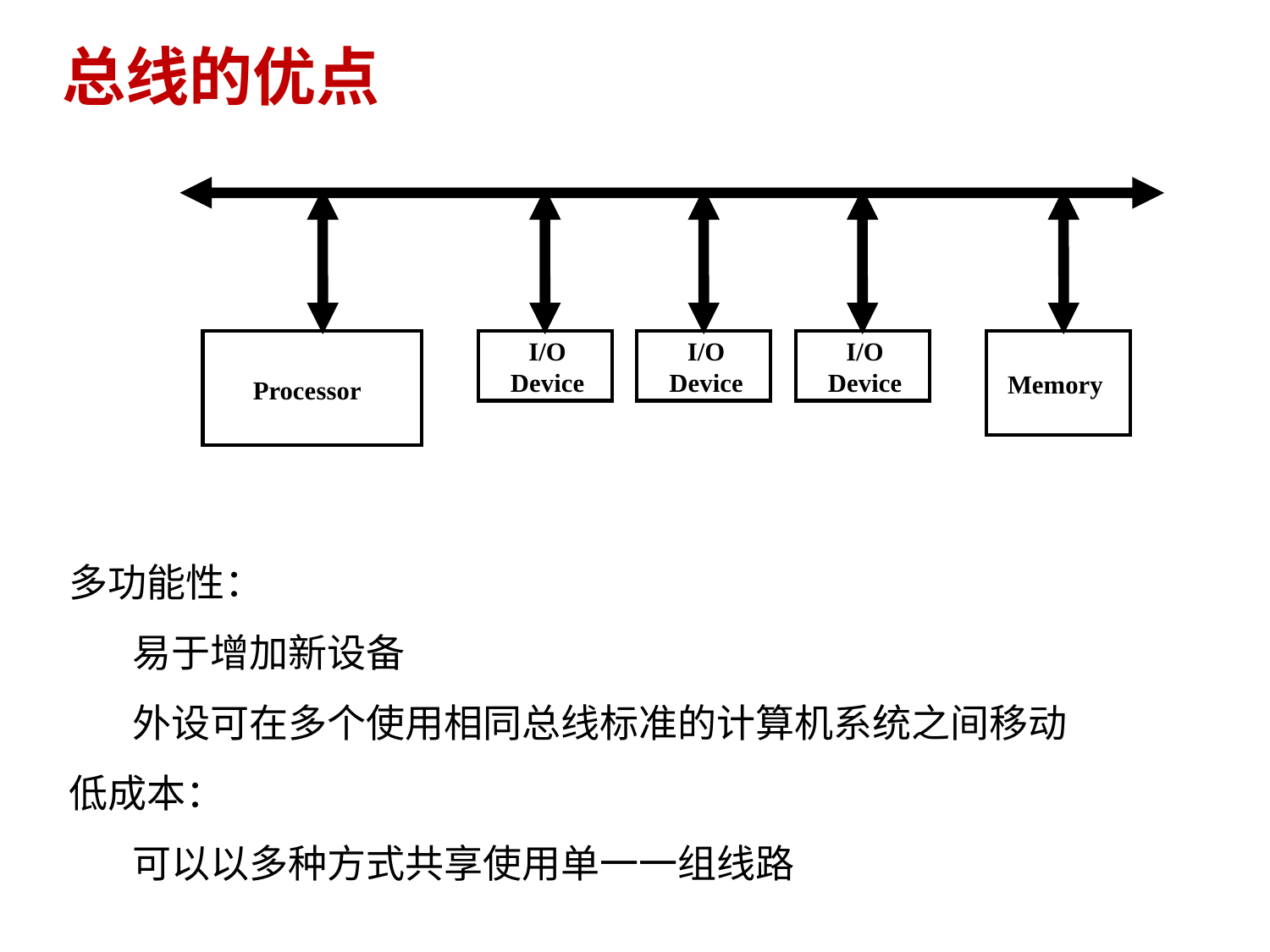

# 总线的优点

I/O Device
I/O Device
I/O Device

Memory

Processor

多功能性：
易于增加新设备
外设可在多个使用相同总线标准的计算机系统之间移动
低成本：
可以以多种方式共享使用单一一组线路